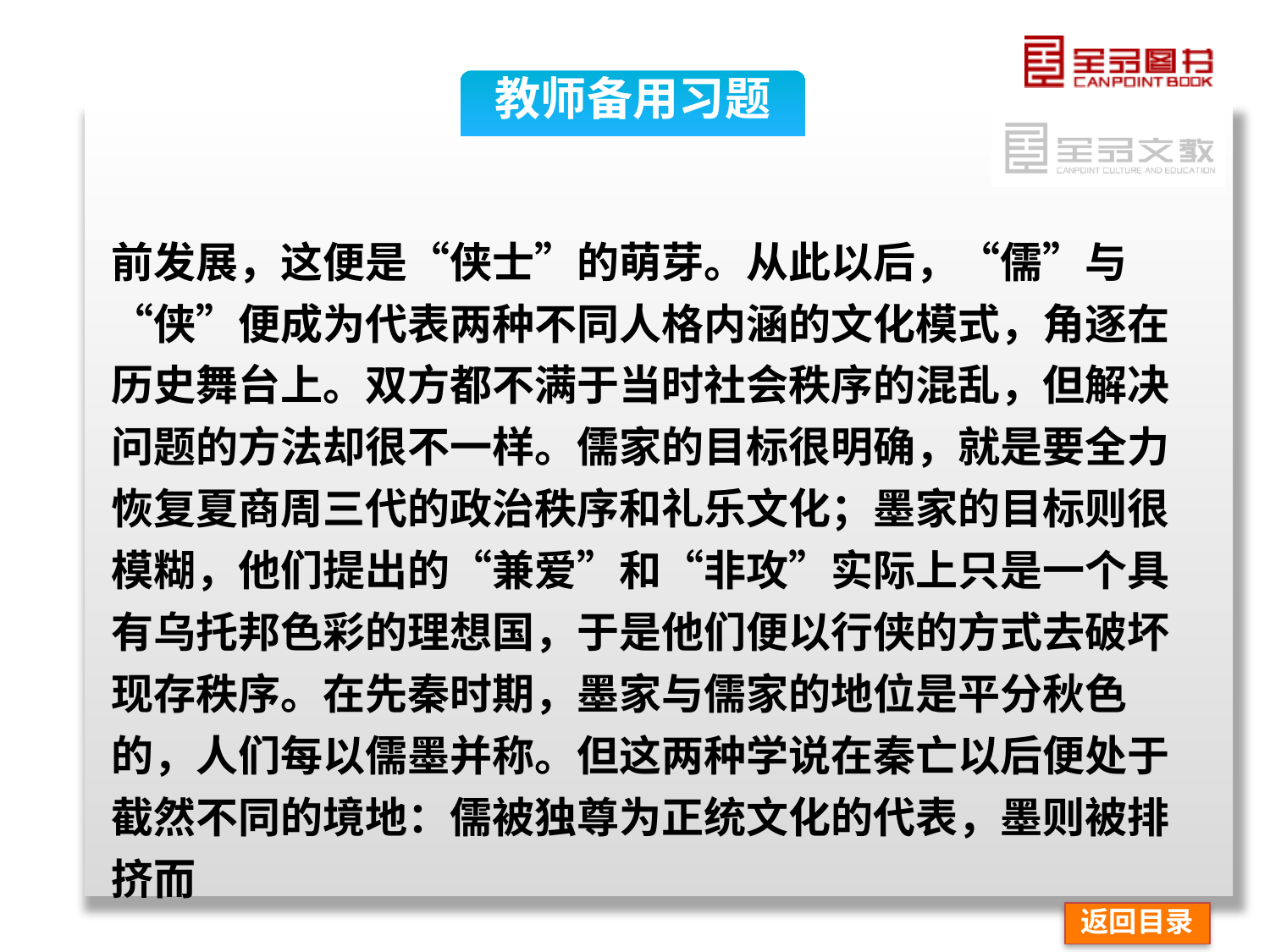

教师备用习题
前发展，这便是“侠士”的萌芽。从此以后，“儒”与“侠”便成为代表两种不同人格内涵的文化模式，角逐在历史舞台上。双方都不满于当时社会秩序的混乱，但解决问题的方法却很不一样。儒家的目标很明确，就是要全力恢复夏商周三代的政治秩序和礼乐文化；墨家的目标则很模糊，他们提出的“兼爱”和“非攻”实际上只是一个具有乌托邦色彩的理想国，于是他们便以行侠的方式去破坏现存秩序。在先秦时期，墨家与儒家的地位是平分秋色的，人们每以儒墨并称。但这两种学说在秦亡以后便处于截然不同的境地：儒被独尊为正统文化的代表，墨则被排挤而
返回目录